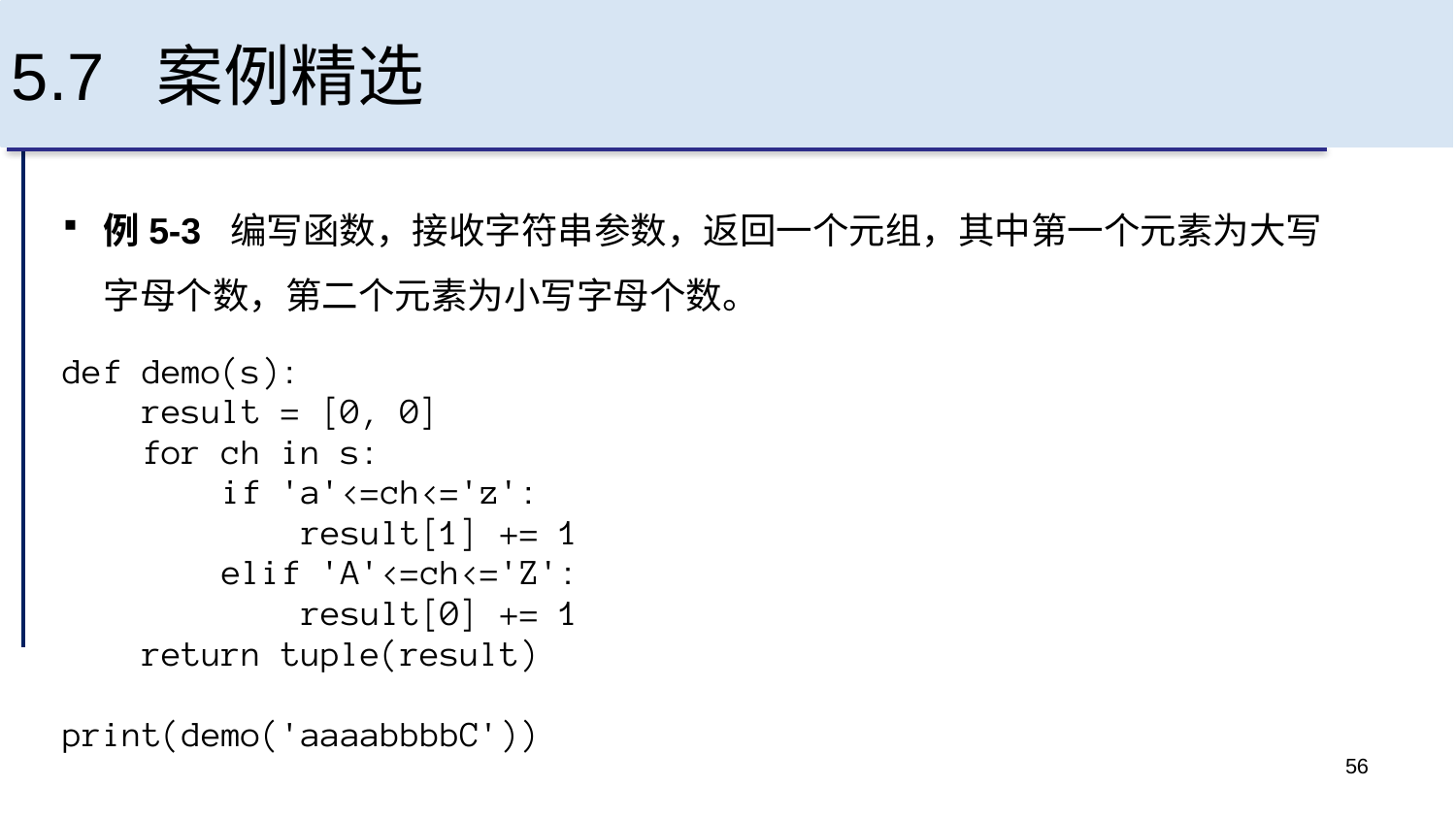

# 5.7  案例精选
例5-3  编写函数，接收字符串参数，返回一个元组，其中第一个元素为大写字母个数，第二个元素为小写字母个数。

def demo(s):
    result = [0, 0]
    for ch in s:
        if 'a'<=ch<='z':
            result[1] += 1
        elif 'A'<=ch<='Z':
            result[0] += 1
    return tuple(result)

print(demo('aaaabbbbC'))
56